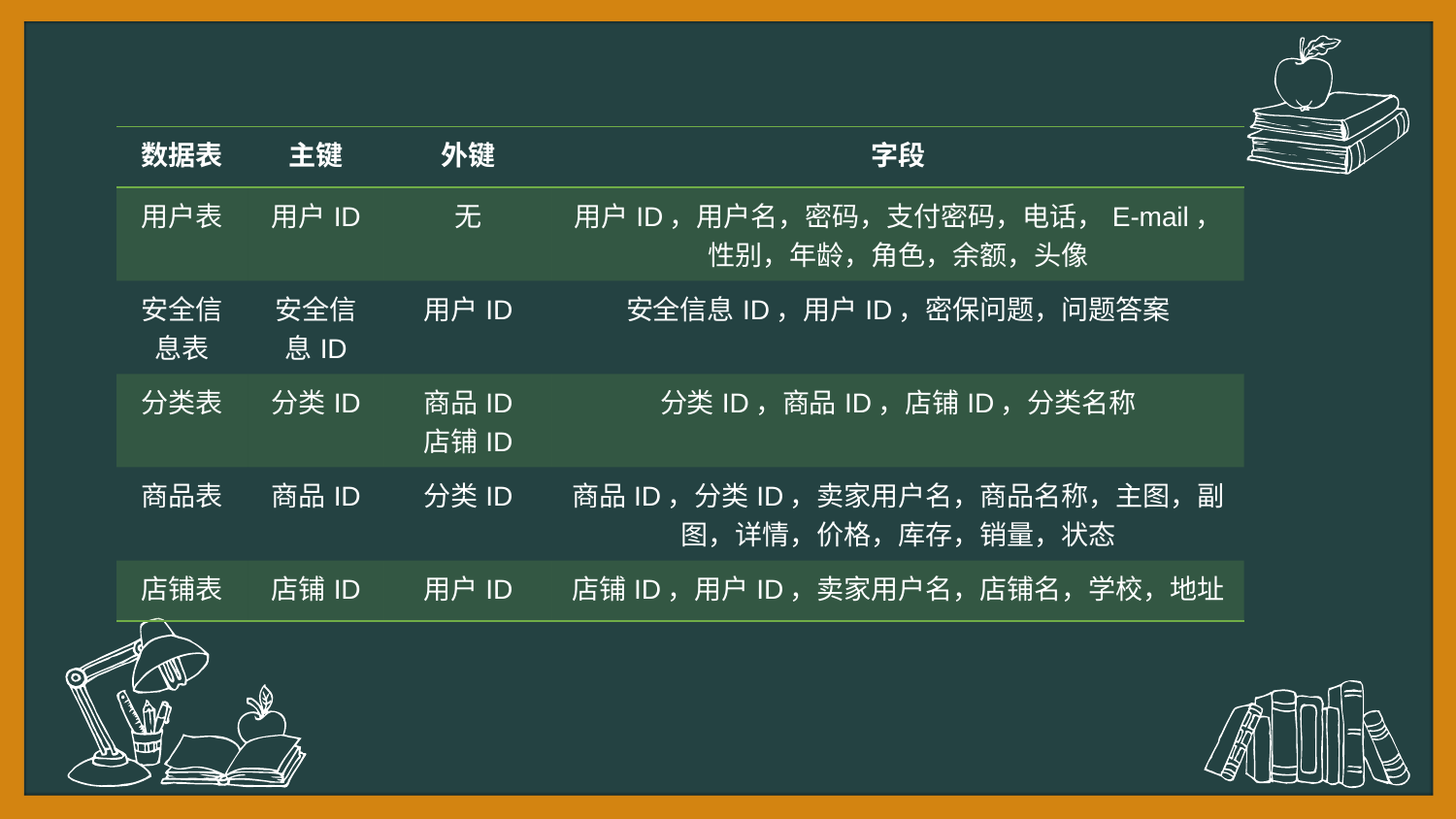

| 数据表 | 主键 | 外键 | 字段 |
| --- | --- | --- | --- |
| 用户表 | 用户ID | 无 | 用户ID，用户名，密码，支付密码，电话，E-mail，性别，年龄，角色，余额，头像 |
| 安全信息表 | 安全信息ID | 用户ID | 安全信息ID，用户ID，密保问题，问题答案 |
| 分类表 | 分类ID | 商品ID 店铺ID | 分类ID，商品ID，店铺ID，分类名称 |
| 商品表 | 商品ID | 分类ID | 商品ID，分类ID，卖家用户名，商品名称，主图，副图，详情，价格，库存，销量，状态 |
| 店铺表 | 店铺ID | 用户ID | 店铺ID，用户ID，卖家用户名，店铺名，学校，地址 |